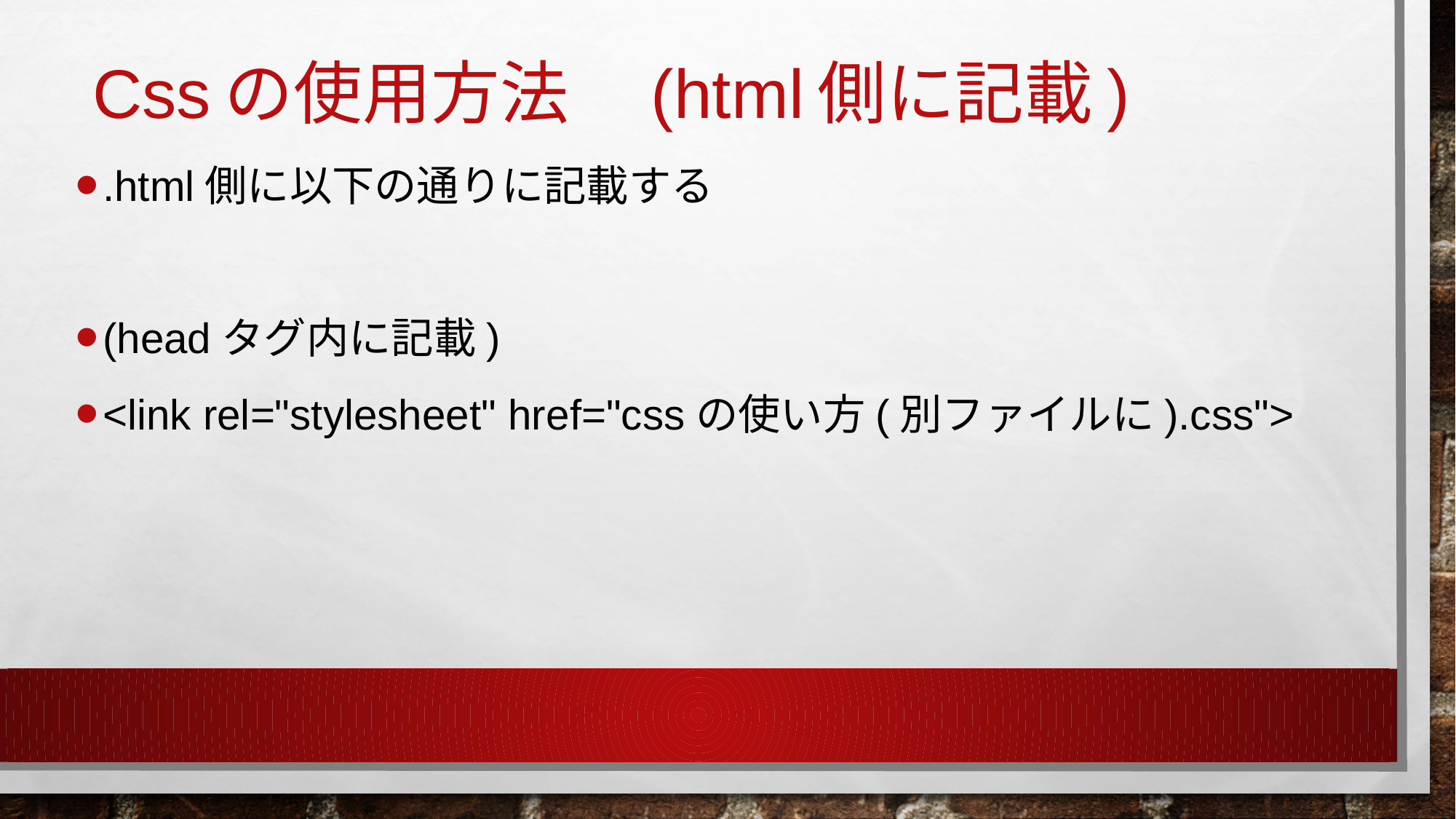

# Cssの使用方法　(html側に記載)
.html側に以下の通りに記載する

(headタグ内に記載)
<link rel="stylesheet" href="cssの使い方(別ファイルに).css">